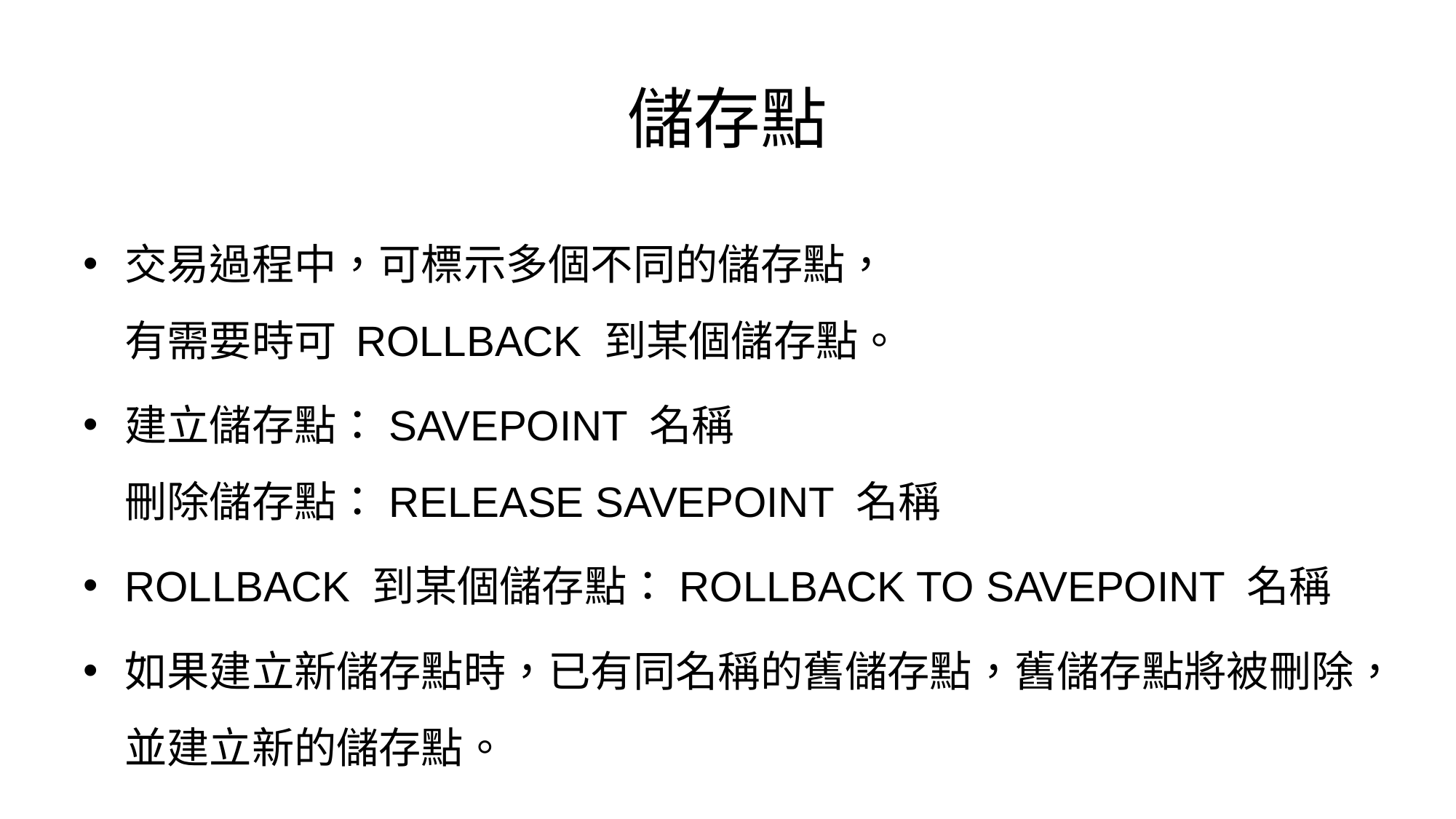

# 儲存點
交易過程中，可標示多個不同的儲存點，
有需要時可 ROLLBACK 到某個儲存點。
建立儲存點：SAVEPOINT 名稱
刪除儲存點：RELEASE SAVEPOINT 名稱
ROLLBACK 到某個儲存點：ROLLBACK TO SAVEPOINT 名稱
如果建立新儲存點時，已有同名稱的舊儲存點，舊儲存點將被刪除，並建立新的儲存點。